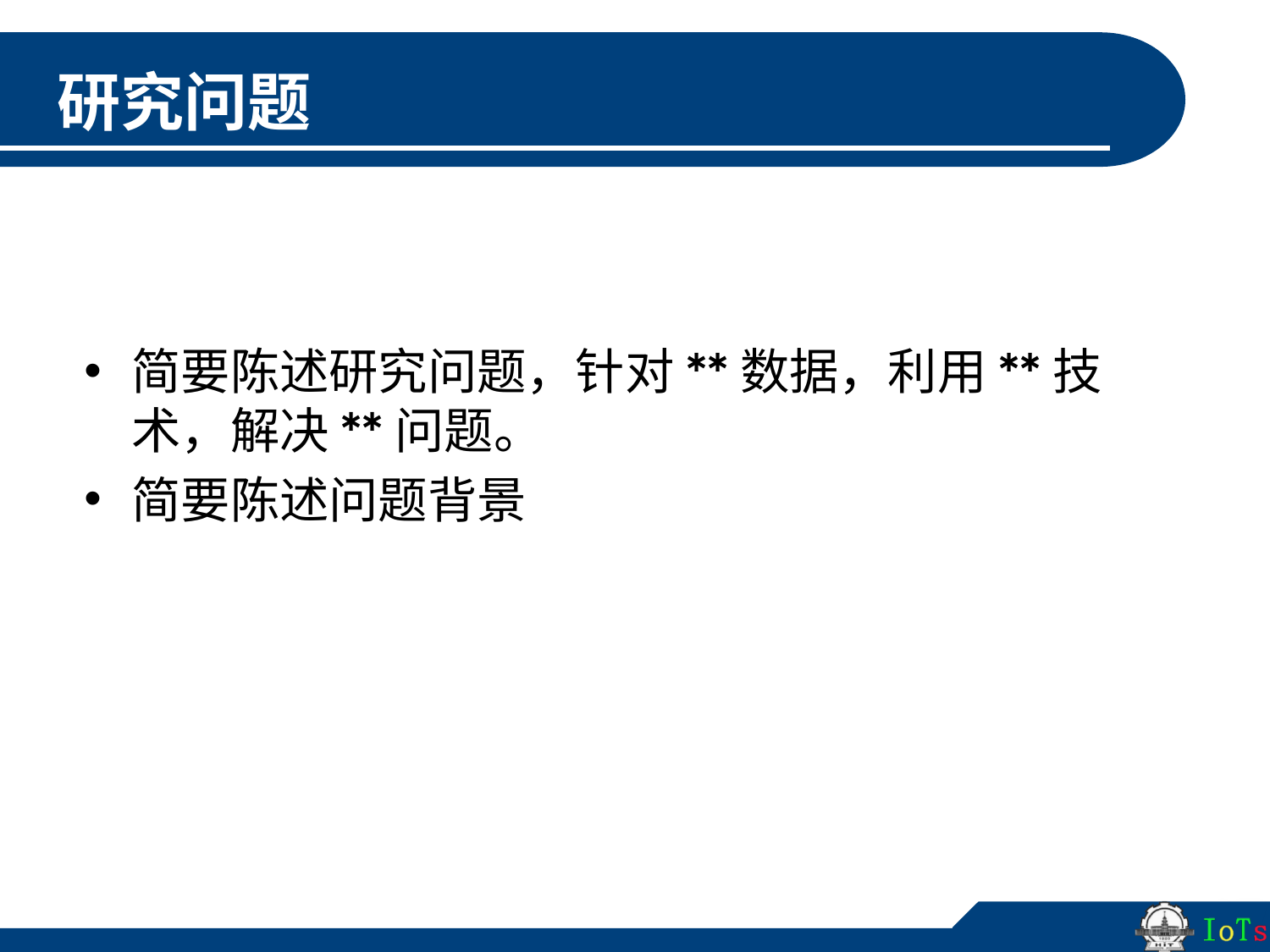

# 研究问题
简要陈述研究问题，针对**数据，利用**技术，解决**问题。
简要陈述问题背景